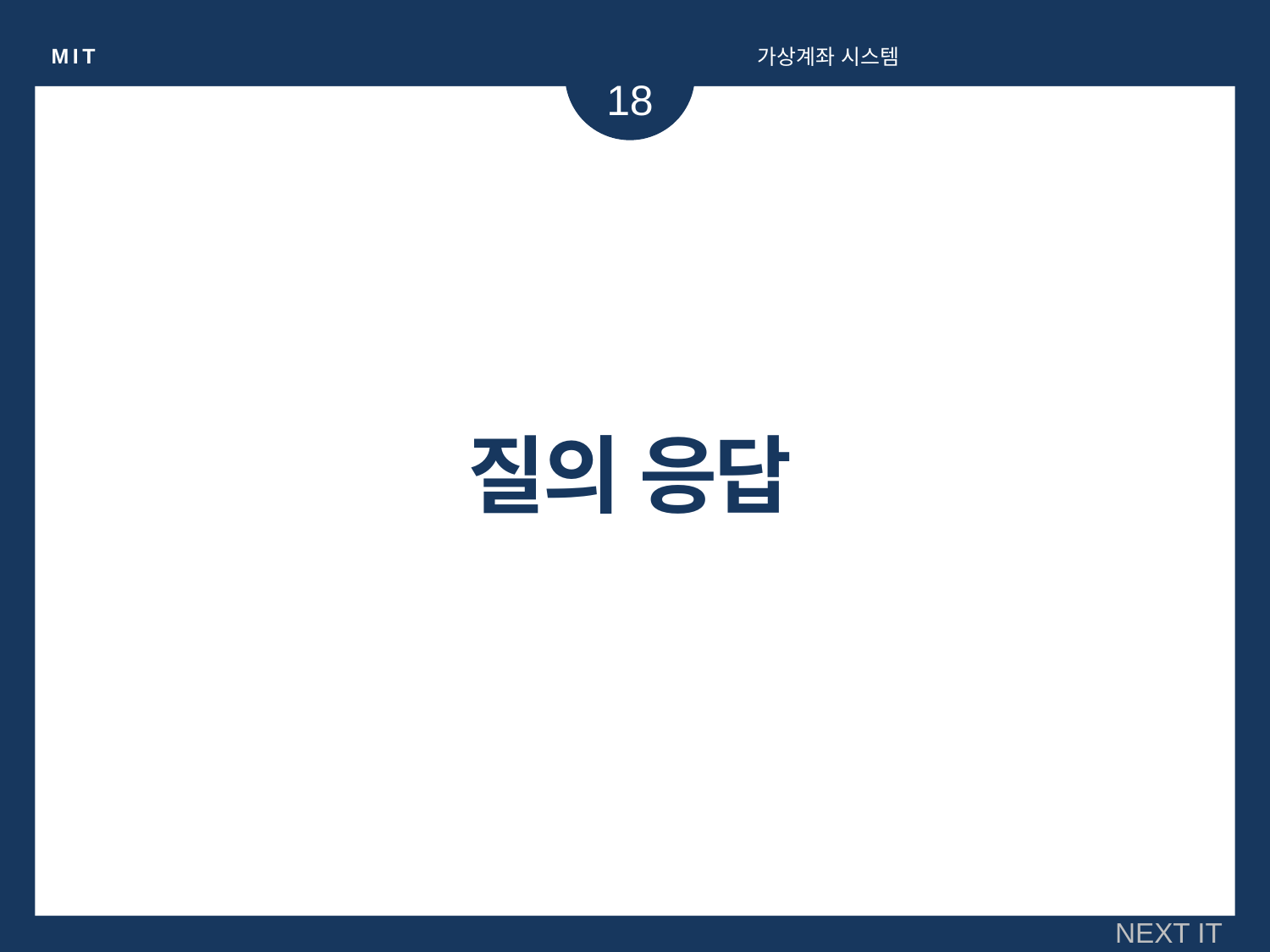

M  I  T
가상계좌 시스템
18

질의 응답
NEXT IT